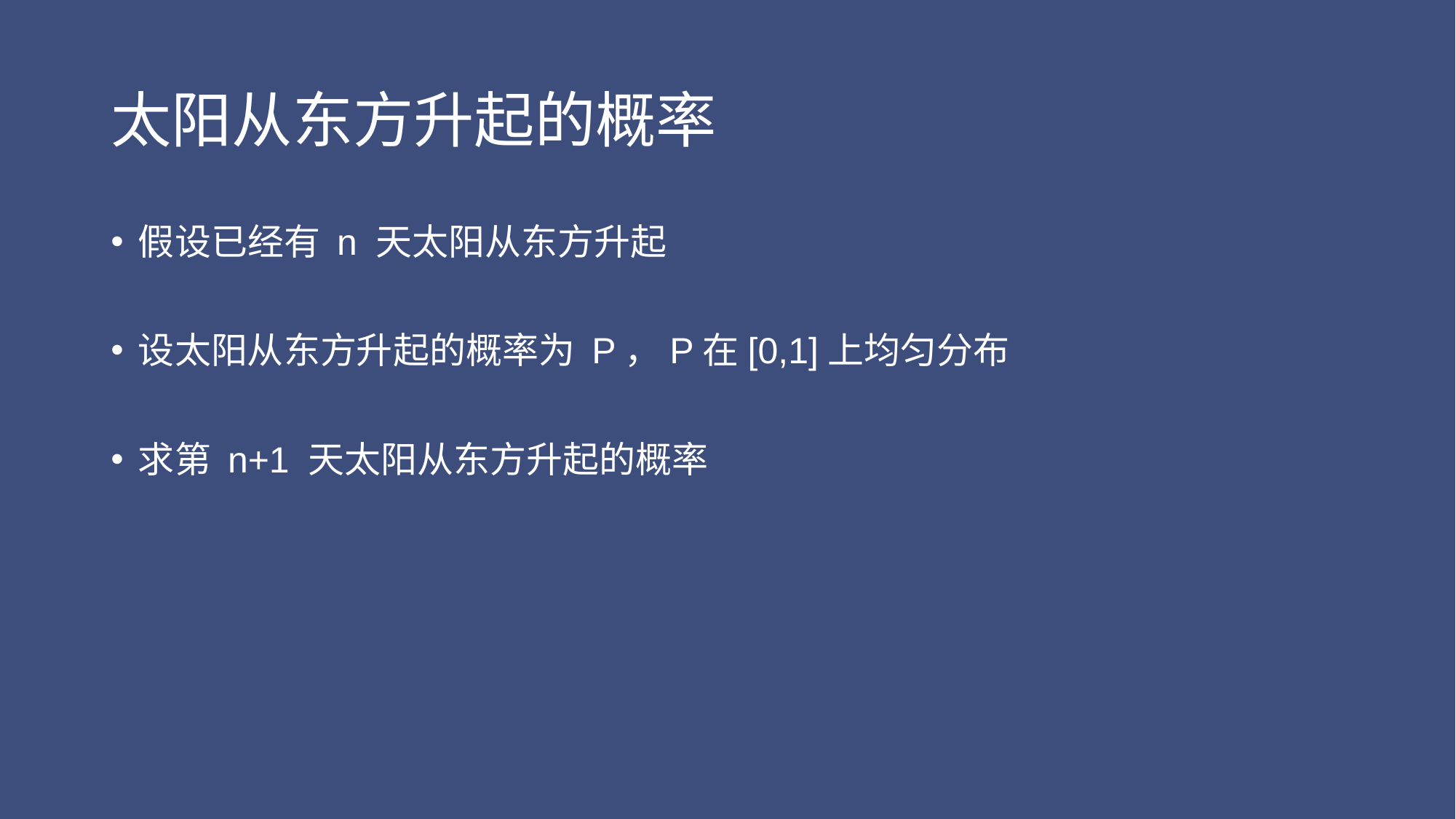

# 太阳从东方升起的概率
假设已经有 n 天太阳从东方升起

设太阳从东方升起的概率为 P，P在[0,1]上均匀分布

求第 n+1 天太阳从东方升起的概率